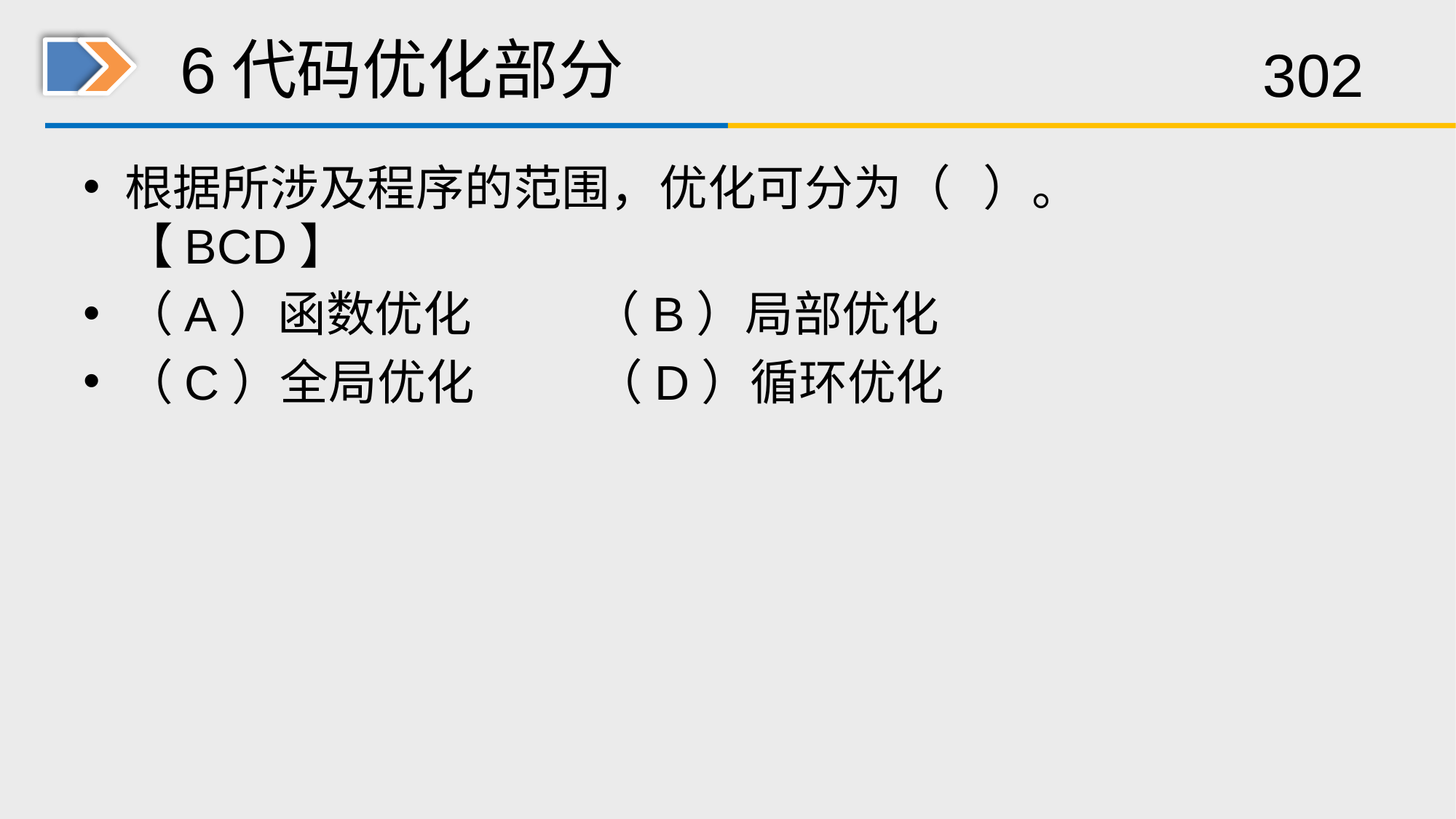

# 6代码优化部分
302
根据所涉及程序的范围，优化可分为（   ）。【BCD】
（A）函数优化           （B）局部优化
（C）全局优化           （D）循环优化